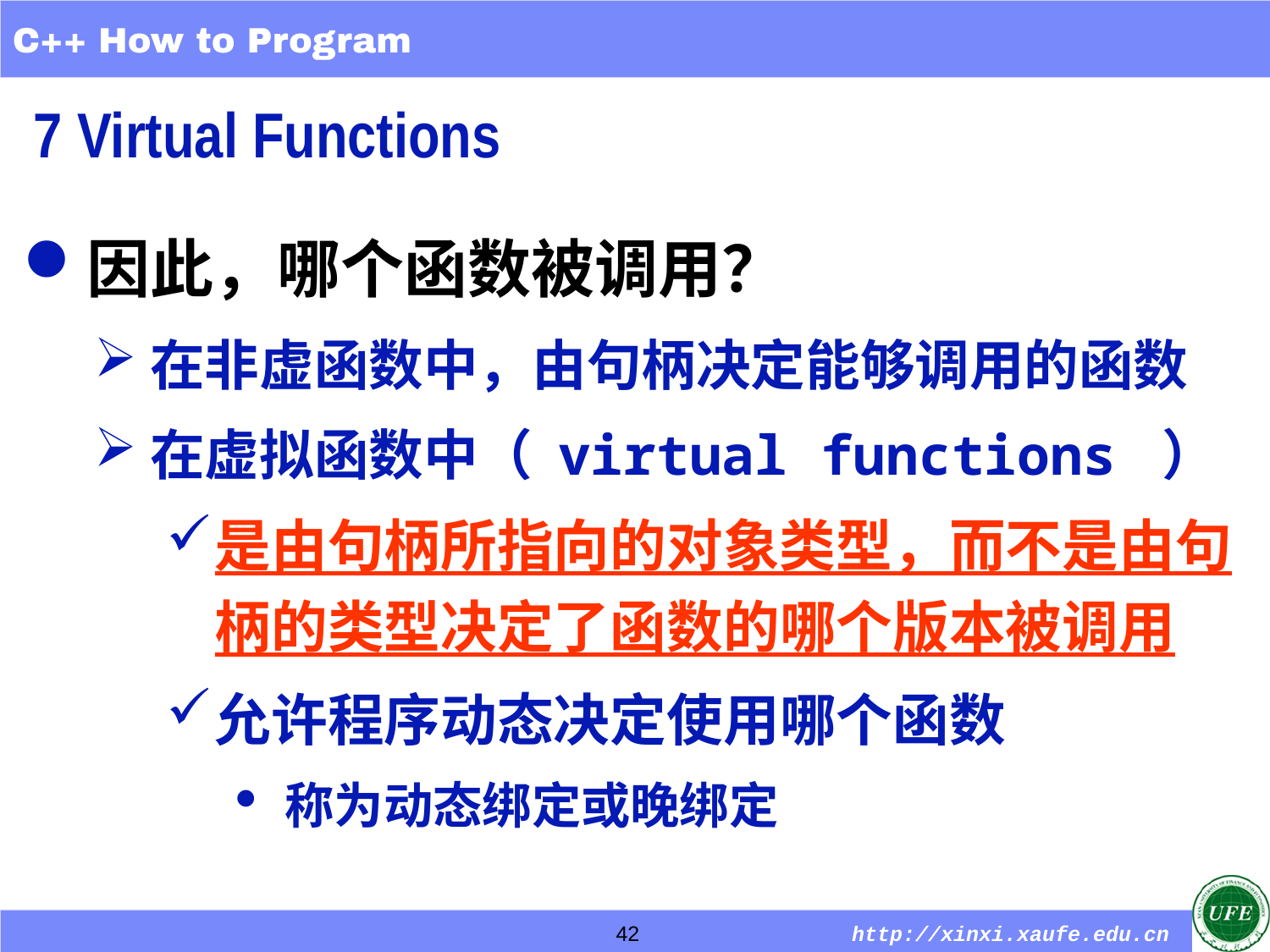

7 Virtual Functions
因此，哪个函数被调用？
在非虚函数中，由句柄决定能够调用的函数
在虚拟函数中（ virtual functions ）
是由句柄所指向的对象类型，而不是由句柄的类型决定了函数的哪个版本被调用
允许程序动态决定使用哪个函数
称为动态绑定或晚绑定
42